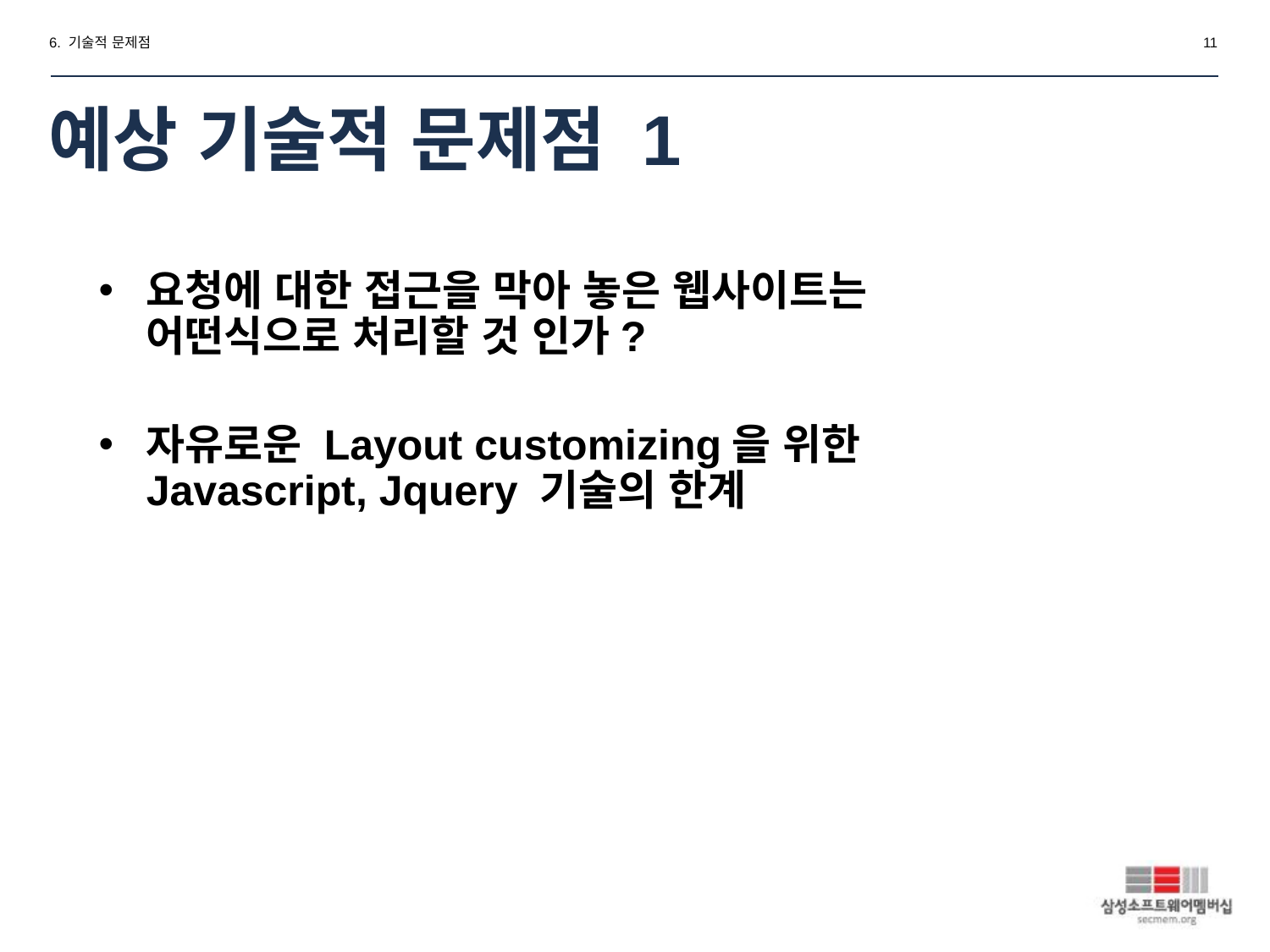

6. 기술적 문제점
11
# 예상 기술적 문제점 1
요청에 대한 접근을 막아 놓은 웹사이트는 어떤식으로 처리할 것 인가?

자유로운 Layout customizing을 위한 Javascript, Jquery 기술의 한계